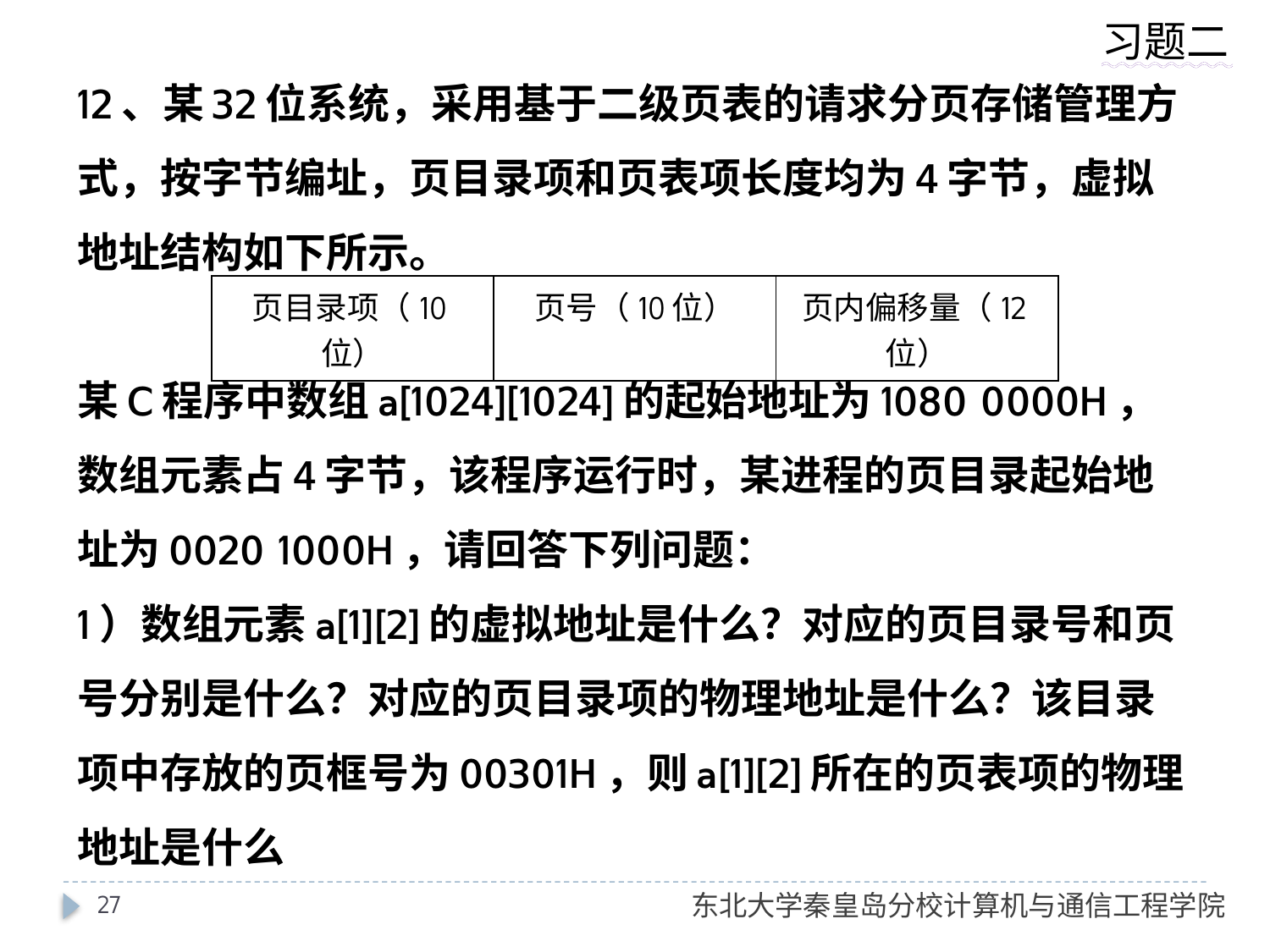

12、某32位系统，采用基于二级页表的请求分页存储管理方式，按字节编址，页目录项和页表项长度均为4字节，虚拟地址结构如下所示。

某C程序中数组a[1024][1024]的起始地址为1080 0000H，数组元素占4字节，该程序运行时，某进程的页目录起始地址为0020 1000H，请回答下列问题：
1）数组元素a[1][2]的虚拟地址是什么？对应的页目录号和页号分别是什么？对应的页目录项的物理地址是什么？该目录项中存放的页框号为00301H，则a[1][2]所在的页表项的物理地址是什么
| 页目录项（10位） | 页号（10位） | 页内偏移量（12位） |
| --- | --- | --- |
27